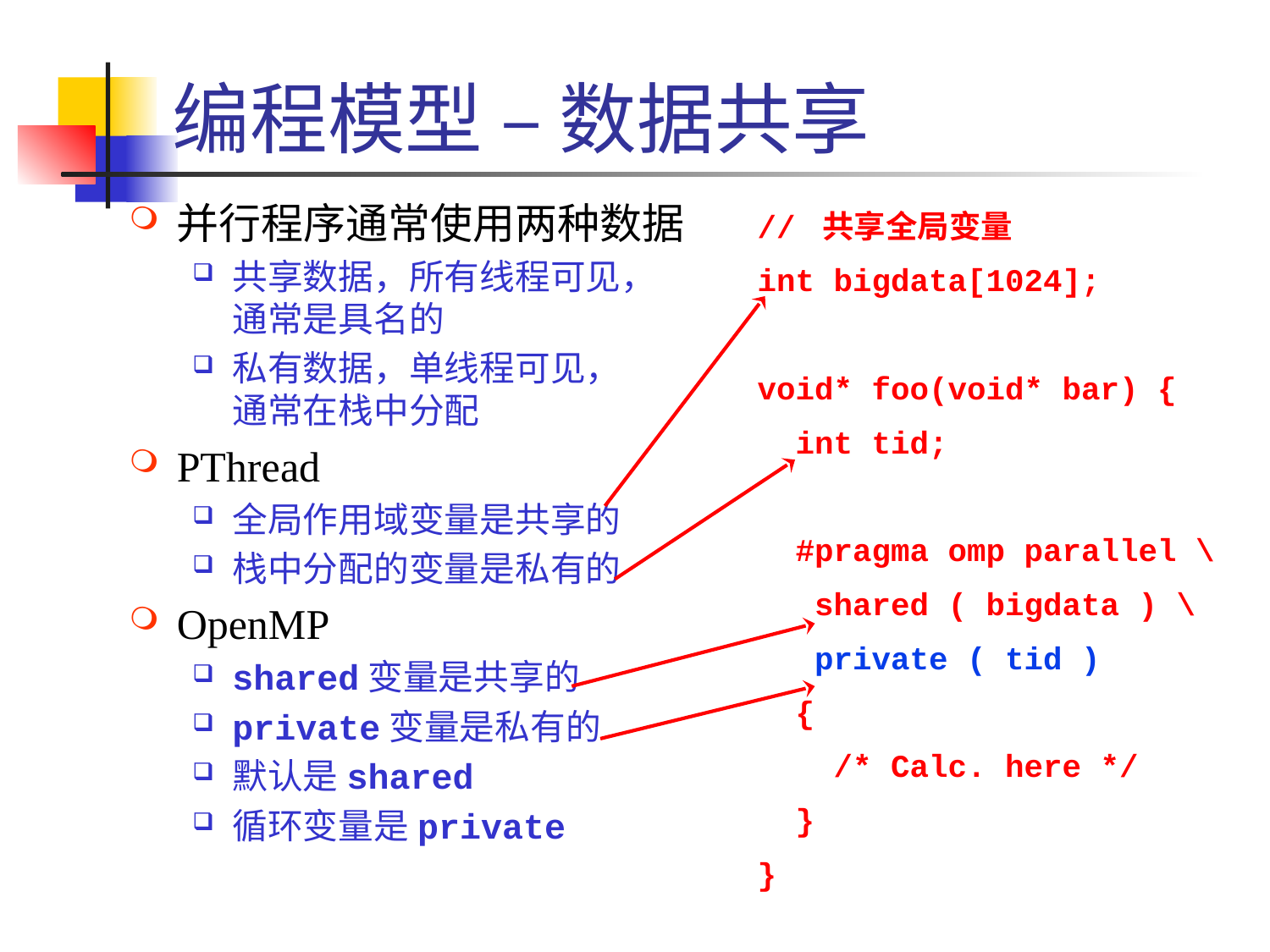

# 编程模型 – 数据共享
并行程序通常使用两种数据
共享数据，所有线程可见，
通常是具名的
私有数据，单线程可见，
通常在栈中分配
PThread
全局作用域变量是共享的
栈中分配的变量是私有的
OpenMP
shared变量是共享的
private变量是私有的
默认是shared
循环变量是private
// 共享全局变量
int bigdata[1024];

void* foo(void* bar) {
  int tid;

  #pragma omp parallel \
   shared ( bigdata ) \
   private ( tid )
  {
    /* Calc. here */
  }
}